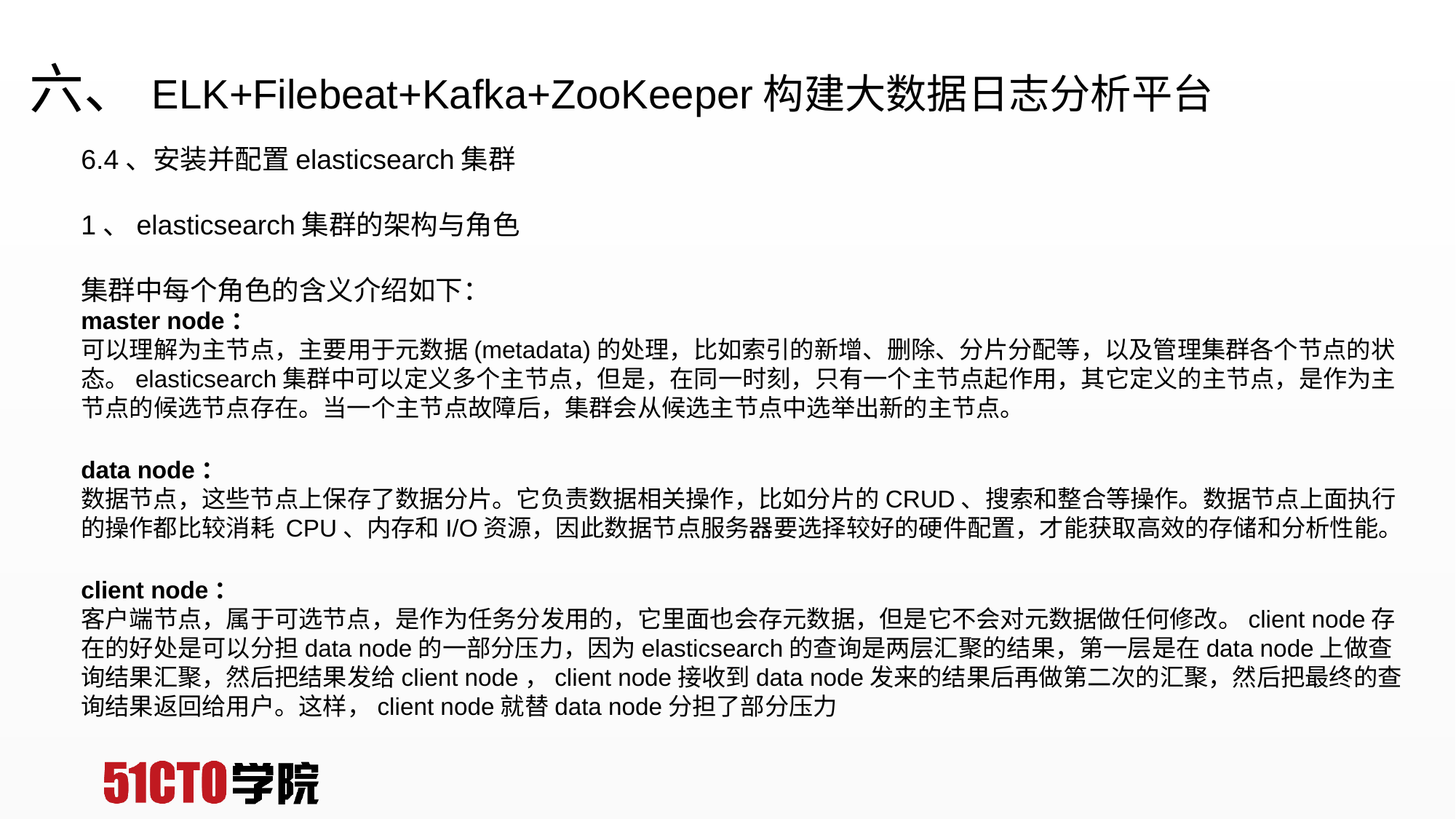

# 六、ELK+Filebeat+Kafka+ZooKeeper构建大数据日志分析平台
6.4、安装并配置elasticsearch集群

1、elasticsearch集群的架构与角色

集群中每个角色的含义介绍如下：
master node：
可以理解为主节点，主要用于元数据(metadata)的处理，比如索引的新增、删除、分片分配等，以及管理集群各个节点的状态。elasticsearch集群中可以定义多个主节点，但是，在同一时刻，只有一个主节点起作用，其它定义的主节点，是作为主节点的候选节点存在。当一个主节点故障后，集群会从候选主节点中选举出新的主节点。

data node：
数据节点，这些节点上保存了数据分片。它负责数据相关操作，比如分片的CRUD、搜索和整合等操作。数据节点上面执行的操作都比较消耗 CPU、内存和I/O资源，因此数据节点服务器要选择较好的硬件配置，才能获取高效的存储和分析性能。

client node：
客户端节点，属于可选节点，是作为任务分发用的，它里面也会存元数据，但是它不会对元数据做任何修改。client node存在的好处是可以分担data node的一部分压力，因为elasticsearch的查询是两层汇聚的结果，第一层是在data node上做查询结果汇聚，然后把结果发给client node，client node接收到data node发来的结果后再做第二次的汇聚，然后把最终的查询结果返回给用户。这样，client node就替data node分担了部分压力